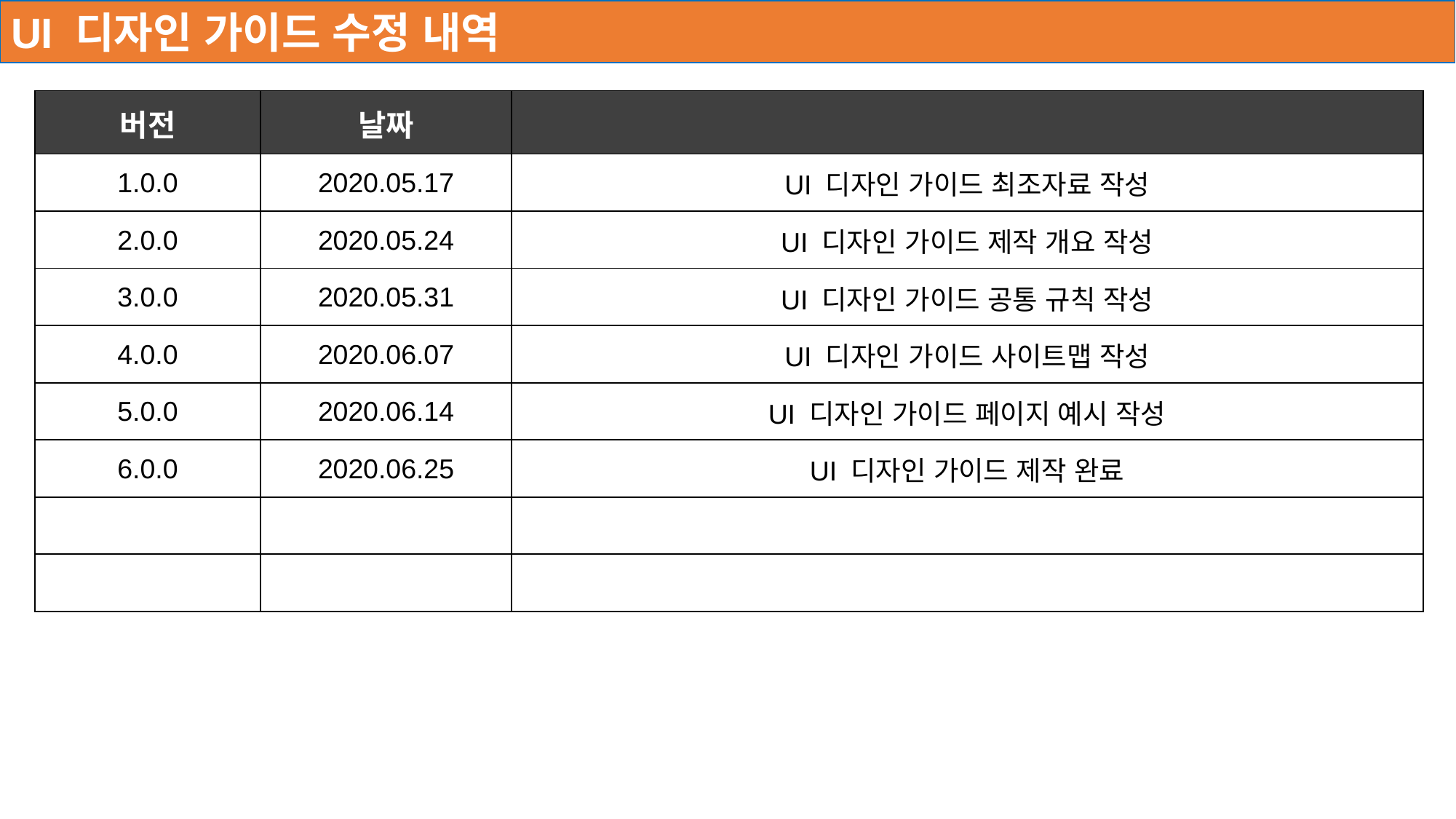

UI 디자인 가이드 수정 내역
| 버전 | 날짜 |  |
| --- | --- | --- |
| 1.0.0 | 2020.05.17 | UI 디자인 가이드 최조자료 작성 |
| 2.0.0 | 2020.05.24 | UI 디자인 가이드 제작 개요 작성 |
| 3.0.0 | 2020.05.31 | UI 디자인 가이드 공통 규칙 작성 |
| 4.0.0 | 2020.06.07 | UI 디자인 가이드 사이트맵 작성 |
| 5.0.0 | 2020.06.14 | UI 디자인 가이드 페이지 예시 작성 |
| 6.0.0 | 2020.06.25 | UI 디자인 가이드 제작 완료 |
|  |  |  |
|  |  |  |